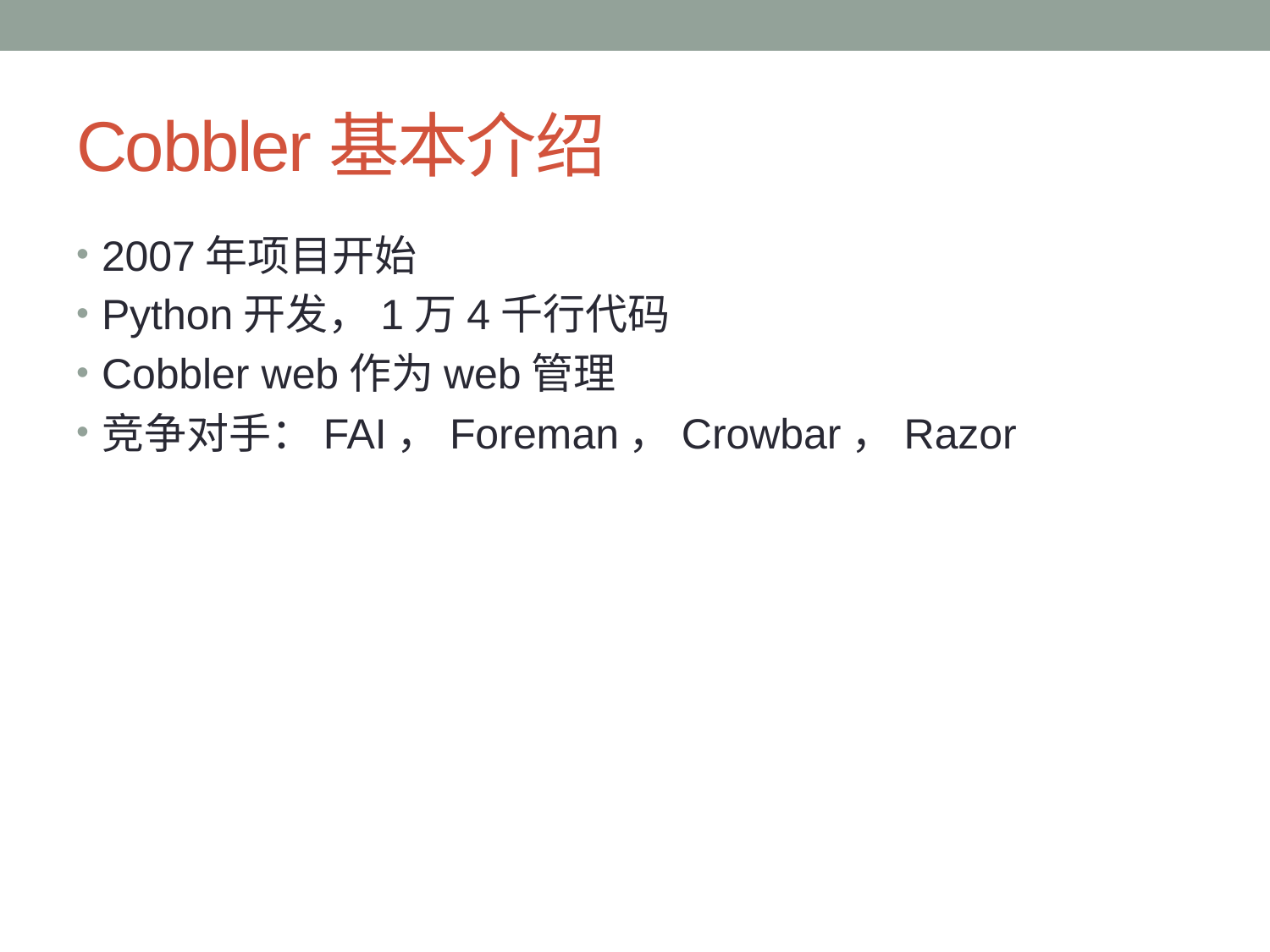

# Cobbler基本介绍
2007年项目开始
Python开发，1万4千行代码
Cobbler web作为web管理
竞争对手：FAI，Foreman，Crowbar，Razor